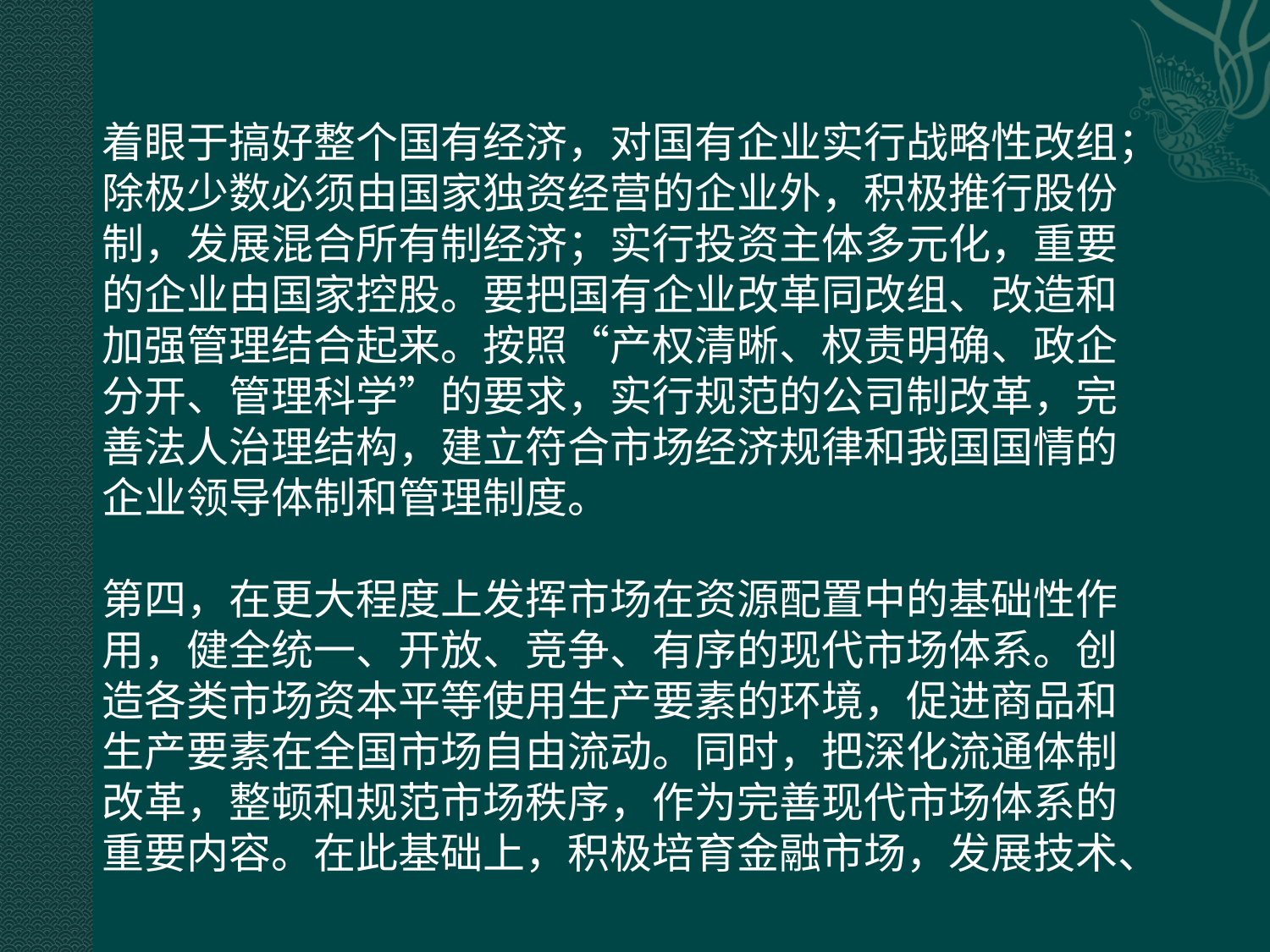

着眼于搞好整个国有经济，对国有企业实行战略性改组；除极少数必须由国家独资经营的企业外，积极推行股份制，发展混合所有制经济；实行投资主体多元化，重要的企业由国家控股。要把国有企业改革同改组、改造和加强管理结合起来。按照“产权清晰、权责明确、政企分开、管理科学”的要求，实行规范的公司制改革，完善法人治理结构，建立符合市场经济规律和我国国情的企业领导体制和管理制度。

第四，在更大程度上发挥市场在资源配置中的基础性作用，健全统一、开放、竞争、有序的现代市场体系。创造各类市场资本平等使用生产要素的环境，促进商品和生产要素在全国市场自由流动。同时，把深化流通体制改革，整顿和规范市场秩序，作为完善现代市场体系的重要内容。在此基础上，积极培育金融市场，发展技术、